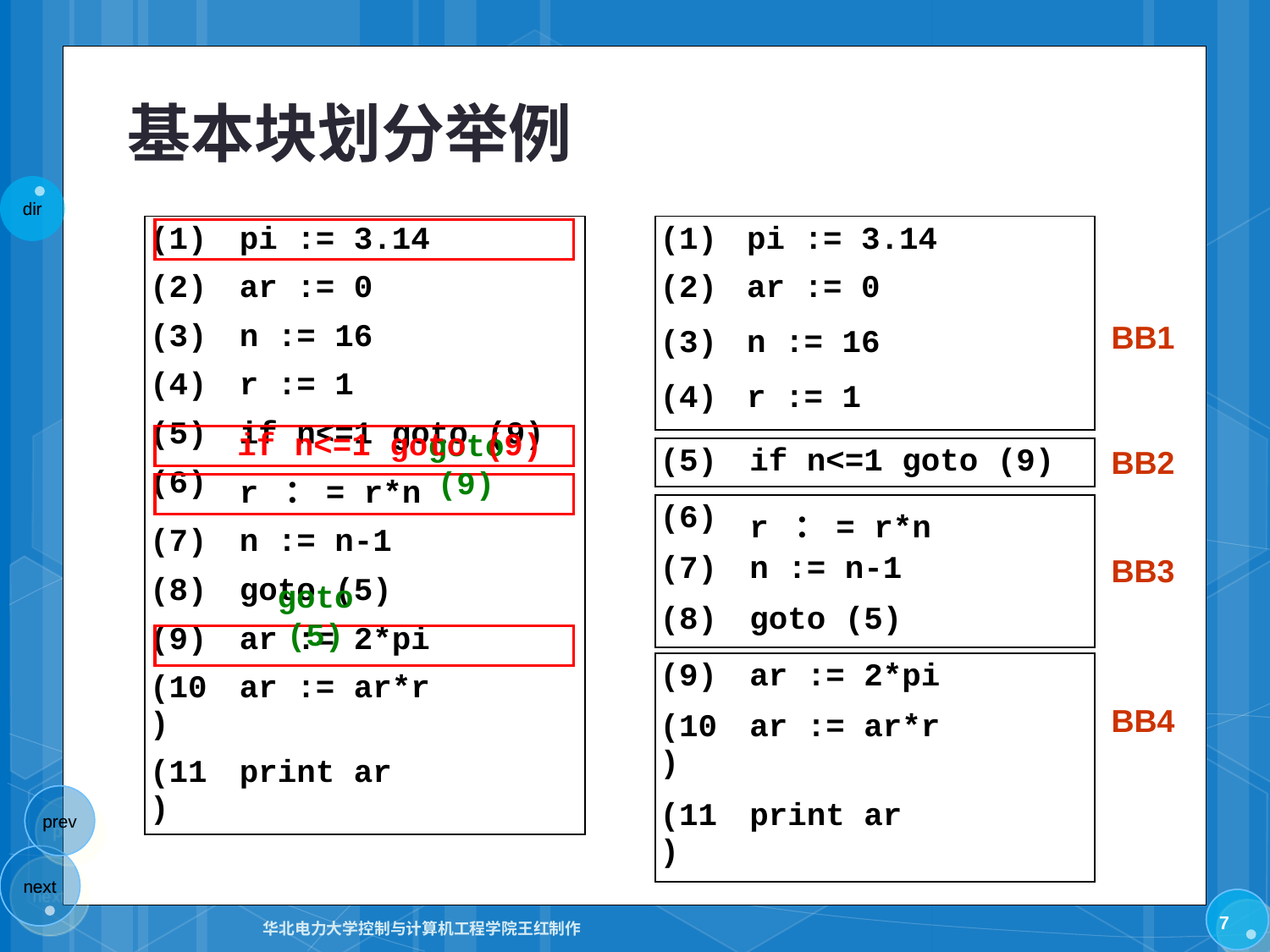

# 基本块划分举例
| (1) | pi := 3.14 |
| --- | --- |
| (2) | ar := 0 |
| (3) | n := 16 |
| (4) | r := 1 |
| (5) | if n<=1 goto (9) |
| (6) | r ：= r\*n |
| (7) | n := n-1 |
| (8) | goto (5) |
| (9) | ar := 2\*pi |
| (10) | ar := ar\*r |
| (11) | print ar |
| (1) | pi := 3.14 |
| --- | --- |
| (2) | ar := 0 |
| (3) | n := 16 |
| (4) | r := 1 |

BB1
if n<=1 goto (9)
goto (9)

BB2
| (5) | if n<=1 goto (9) |
| --- | --- |

| (6) | r ：= r\*n |
| --- | --- |
| (7) | n := n-1 |
| (8) | goto (5) |
BB3
goto (5)

| (9) | ar := 2\*pi |
| --- | --- |
| (10) | ar := ar\*r |
| (11) | print ar |
BB4
7
华北电力大学控制与计算机工程学院王红制作